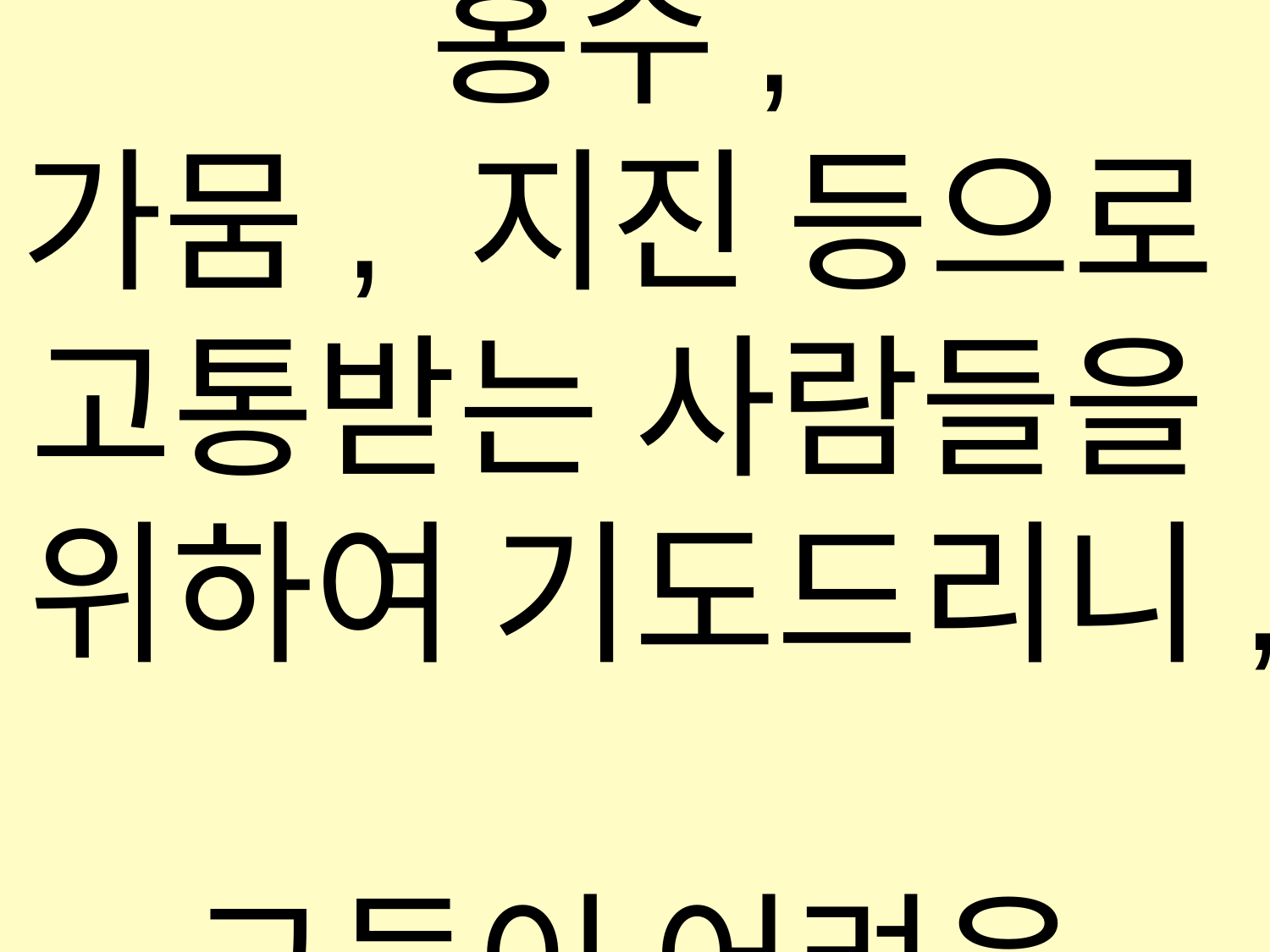

위로이신 주님, 홍수,
가뭄, 지진 등으로
고통받는 사람들을
위하여 기도드리니,
그들이 어려움 속에서도